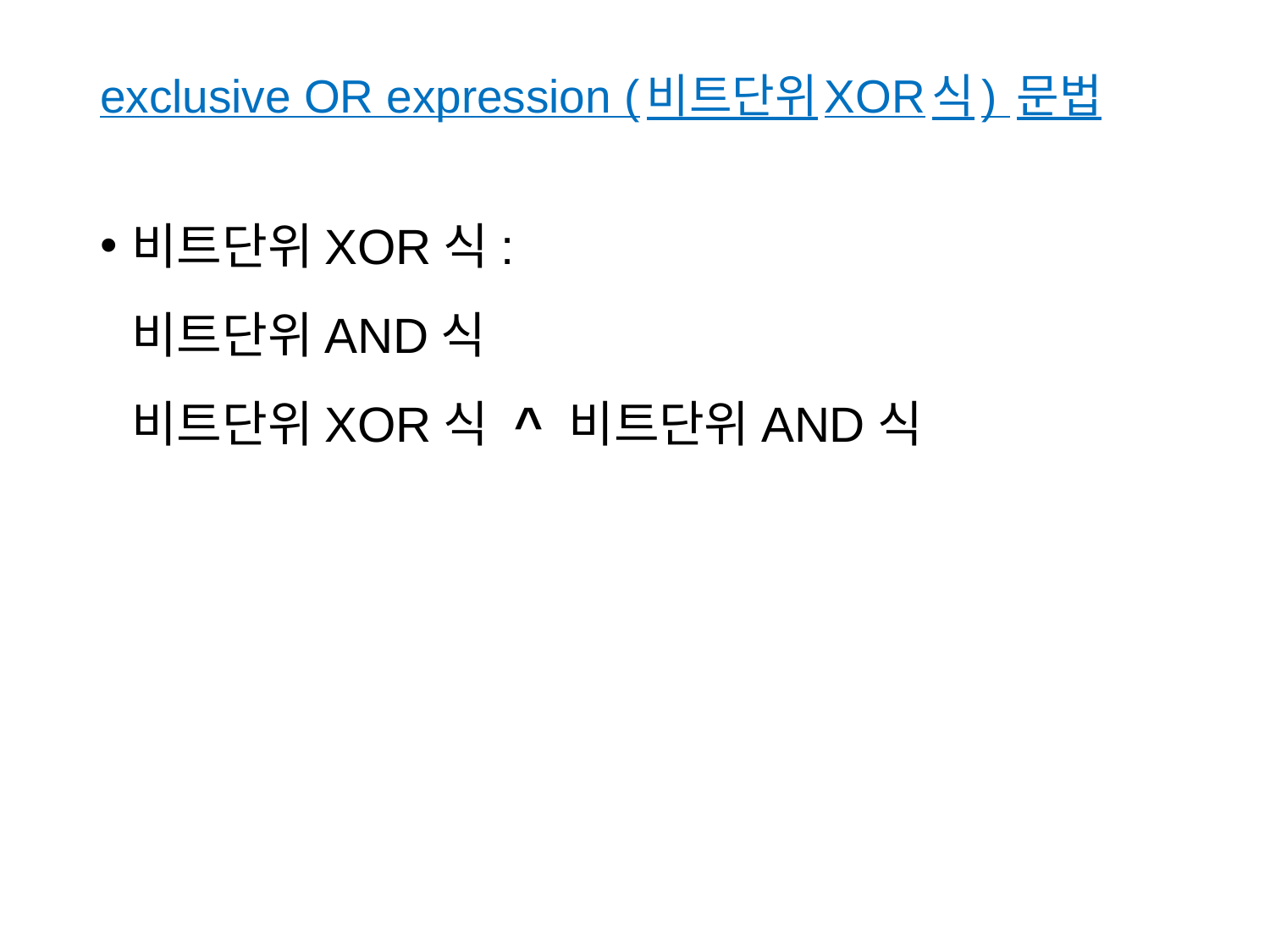

# exclusive OR expression (비트단위XOR식) 문법
비트단위XOR식:
비트단위AND식
비트단위XOR식 ^ 비트단위AND식